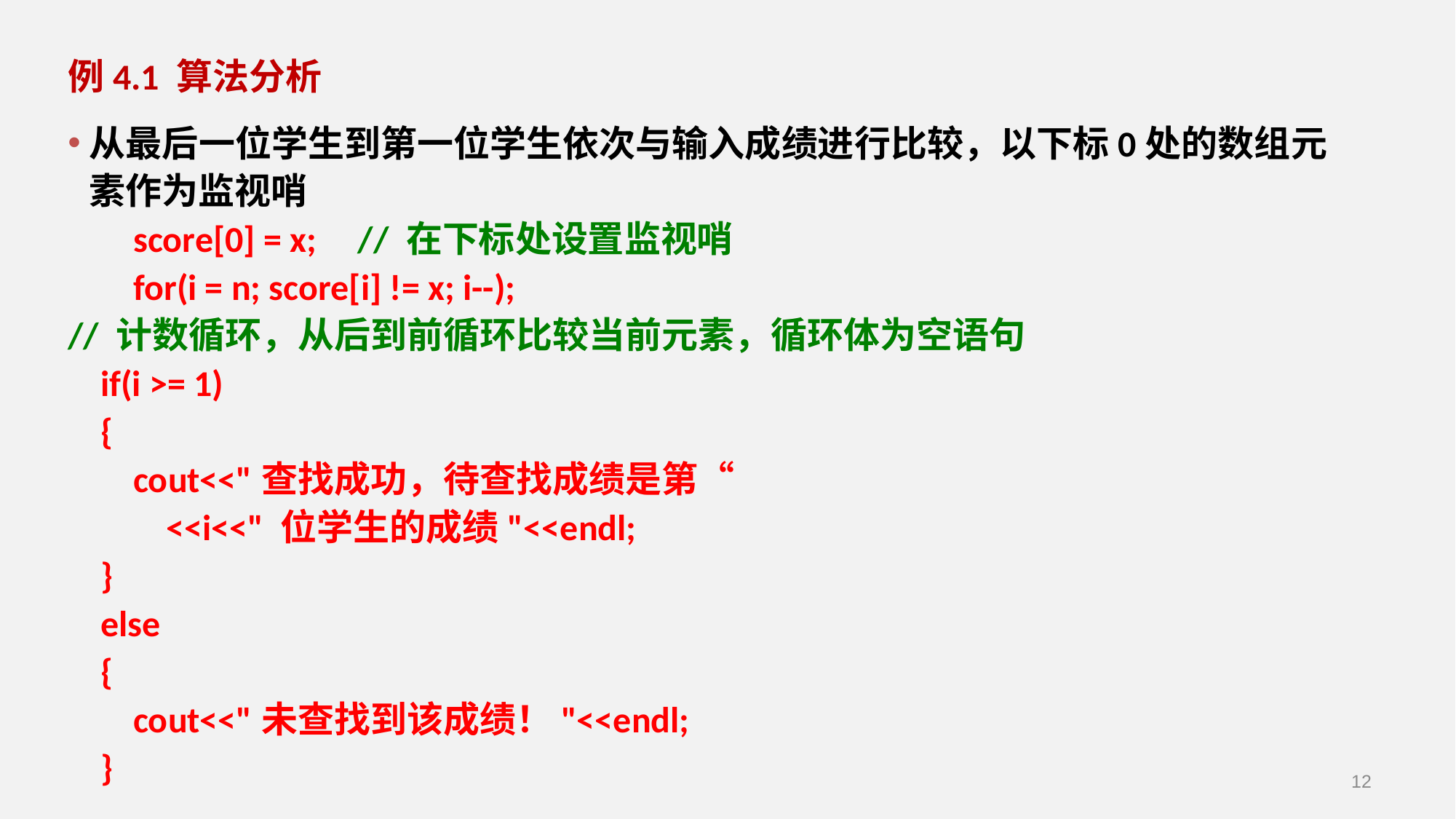

例4.1 算法分析
从最后一位学生到第一位学生依次与输入成绩进行比较，以下标0处的数组元素作为监视哨
        score[0] = x;     // 在下标处设置监视哨
        for(i = n; score[i] != x; i--);
// 计数循环，从后到前循环比较当前元素，循环体为空语句
    if(i >= 1)
    {
        cout<<"查找成功，待查找成绩是第“
            <<i<<" 位学生的成绩"<<endl;
    }
    else
    {
        cout<<"未查找到该成绩！"<<endl;
    }
12